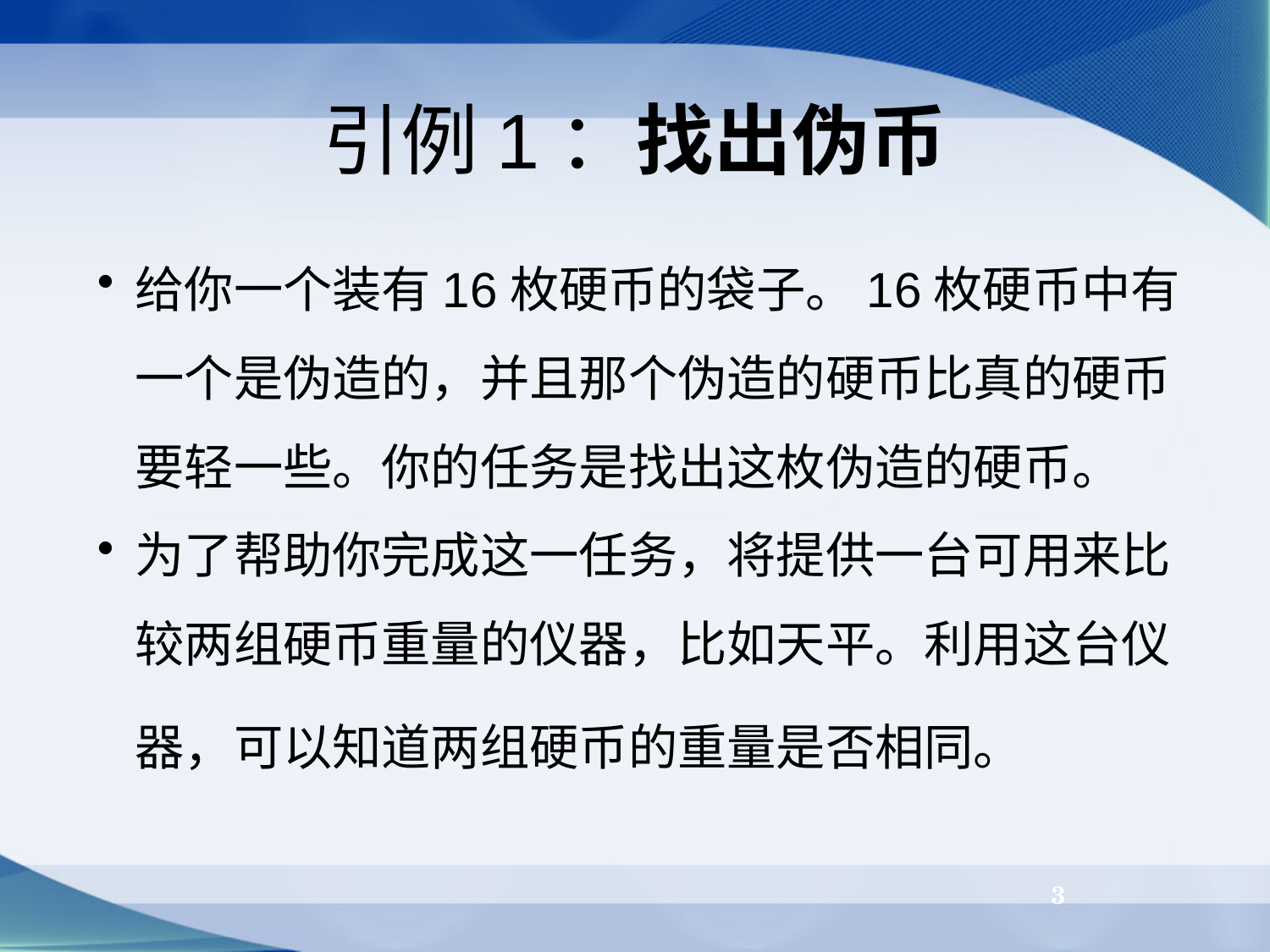

# 引例1：找出伪币
给你一个装有16枚硬币的袋子。16枚硬币中有一个是伪造的，并且那个伪造的硬币比真的硬币要轻一些。你的任务是找出这枚伪造的硬币。
为了帮助你完成这一任务，将提供一台可用来比较两组硬币重量的仪器，比如天平。利用这台仪器，可以知道两组硬币的重量是否相同。
3